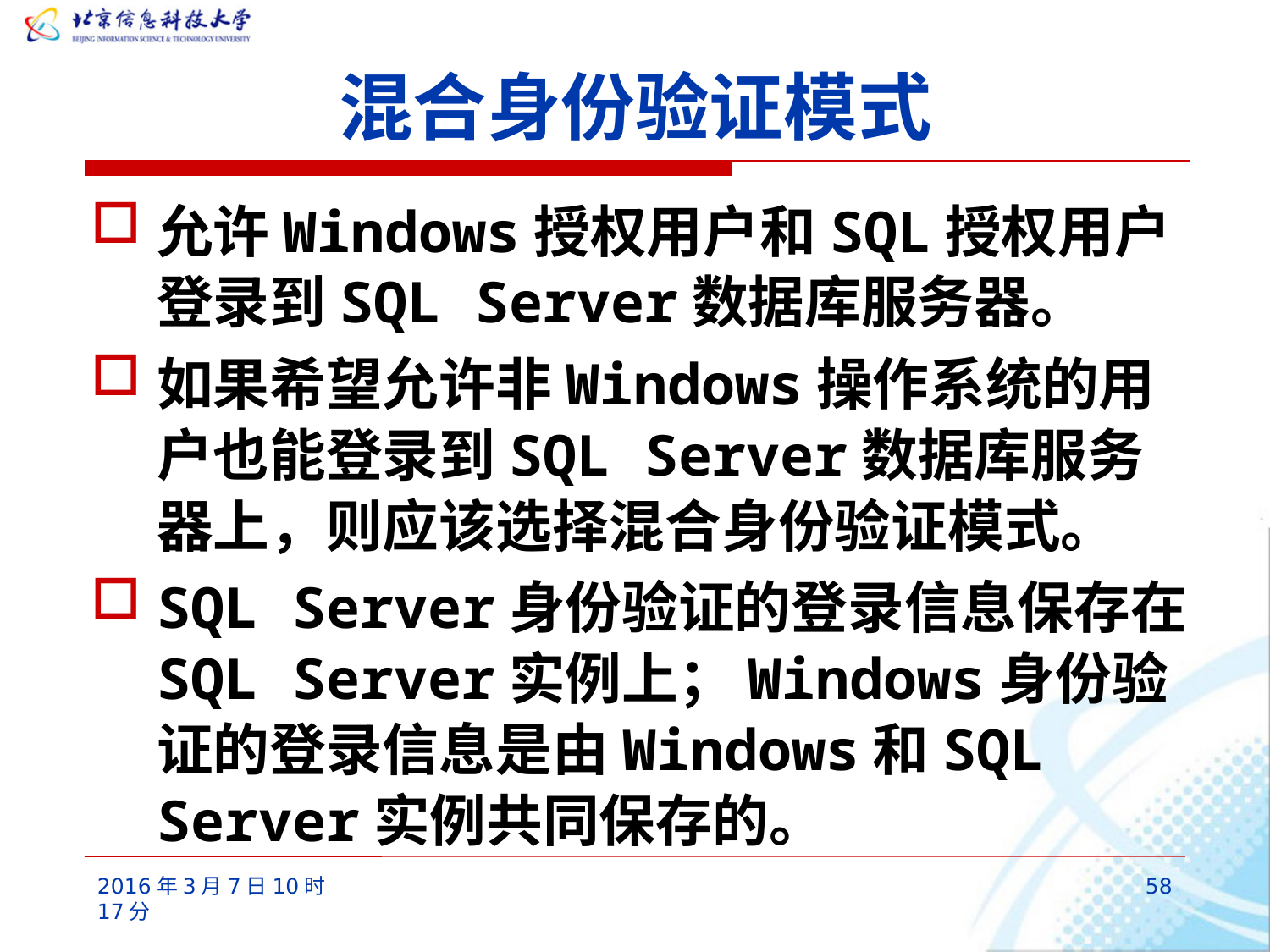

# 混合身份验证模式
允许Windows授权用户和SQL授权用户登录到SQL Server数据库服务器。
如果希望允许非Windows操作系统的用户也能登录到SQL Server数据库服务器上，则应该选择混合身份验证模式。
SQL Server身份验证的登录信息保存在SQL Server实例上；Windows身份验证的登录信息是由Windows和SQL Server实例共同保存的。
2016年3月7日10时17分
58